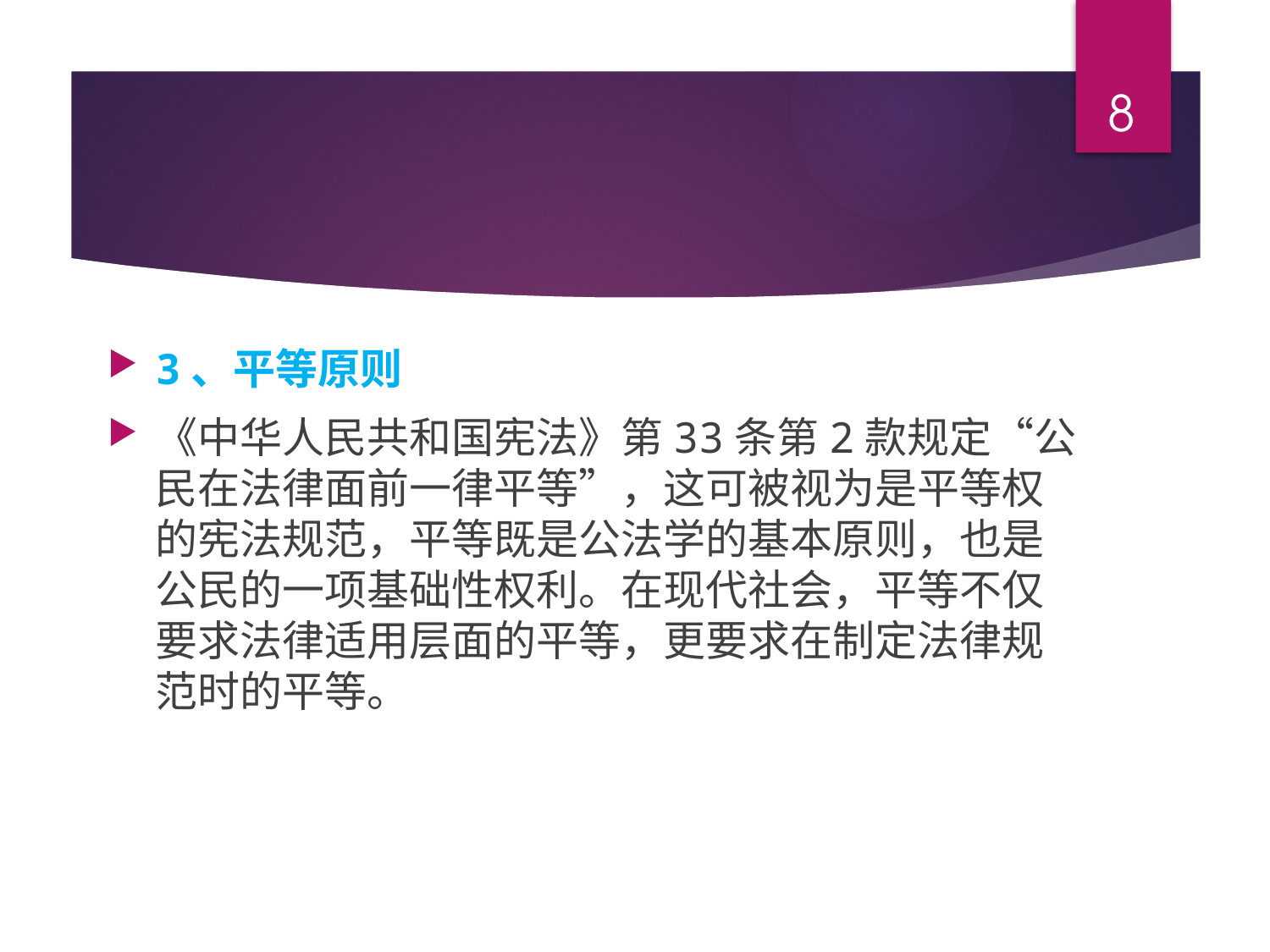

8
#
3、平等原则
《中华人民共和国宪法》第33条第2款规定“公民在法律面前一律平等”，这可被视为是平等权的宪法规范，平等既是公法学的基本原则，也是公民的一项基础性权利。在现代社会，平等不仅要求法律适用层面的平等，更要求在制定法律规范时的平等。